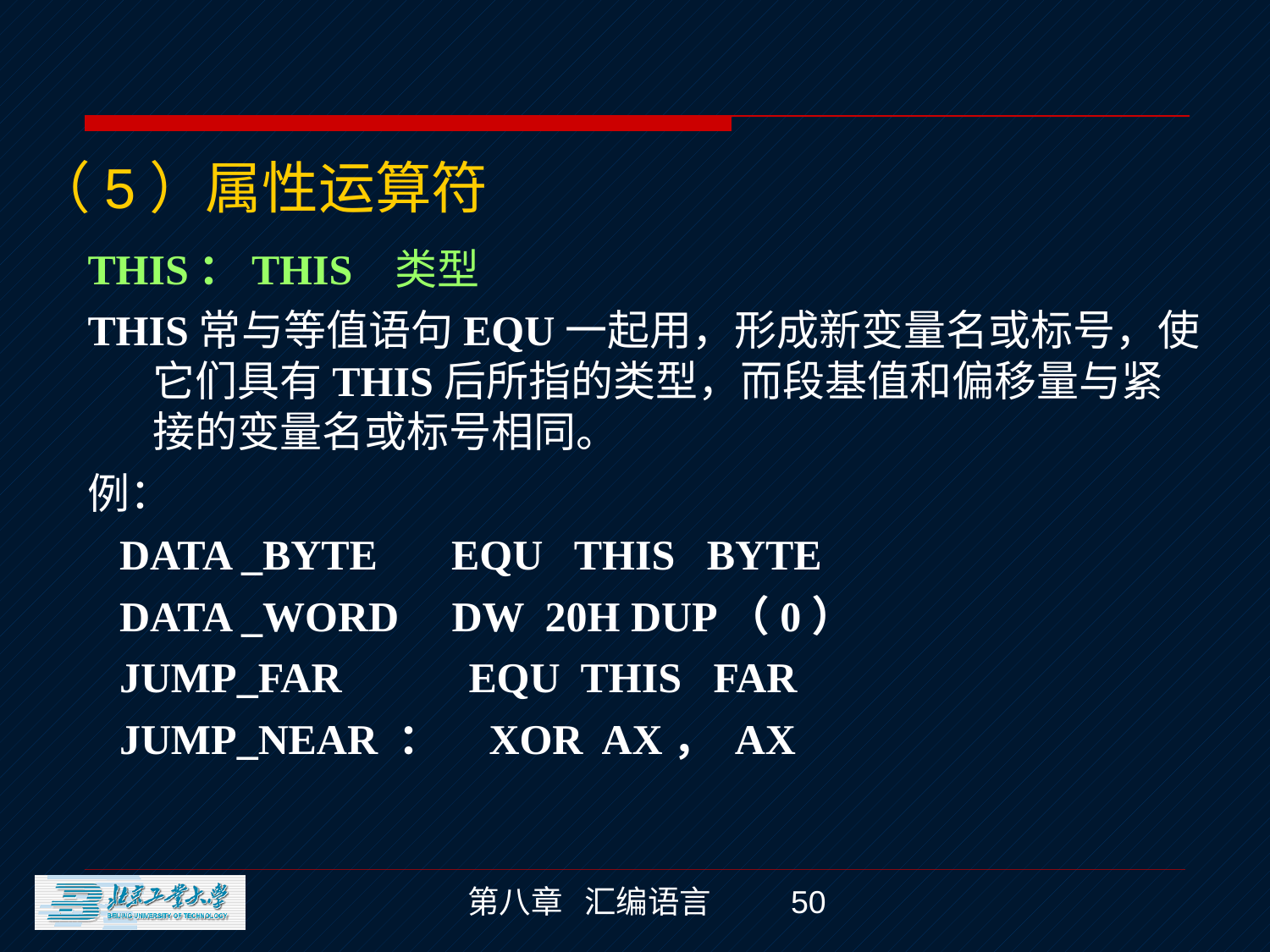

（5）属性运算符
THIS：THIS   类型
THIS常与等值语句EQU一起用，形成新变量名或标号，使它们具有THIS后所指的类型，而段基值和偏移量与紧接的变量名或标号相同。
例：
   DATA _BYTE       EQU   THIS   BYTE
   DATA _WORD     DW  20H DUP（0）
   JUMP_FAR            EQU  THIS   FAR
   JUMP_NEAR ：    XOR  AX， AX